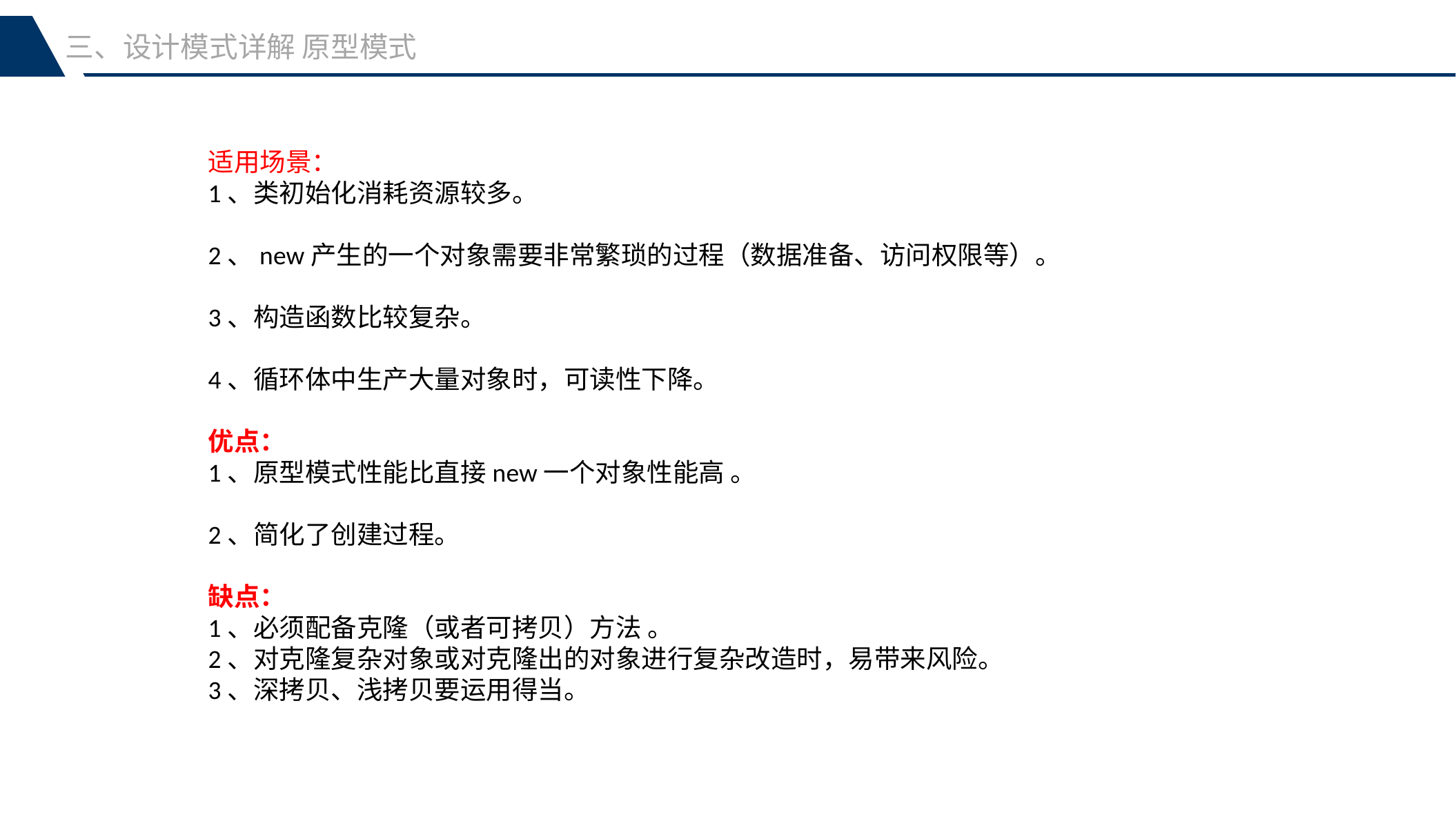

三、设计模式详解 原型模式

适用场景：
1、类初始化消耗资源较多。

2、new产生的一个对象需要非常繁琐的过程（数据准备、访问权限等）。

3、构造函数比较复杂。

4、循环体中生产大量对象时，可读性下降。

优点：
1、原型模式性能比直接new一个对象性能高 。

2、简化了创建过程。

缺点：
1、必须配备克隆（或者可拷贝）方法 。
2、对克隆复杂对象或对克隆出的对象进行复杂改造时，易带来风险。
3、深拷贝、浅拷贝要运用得当。